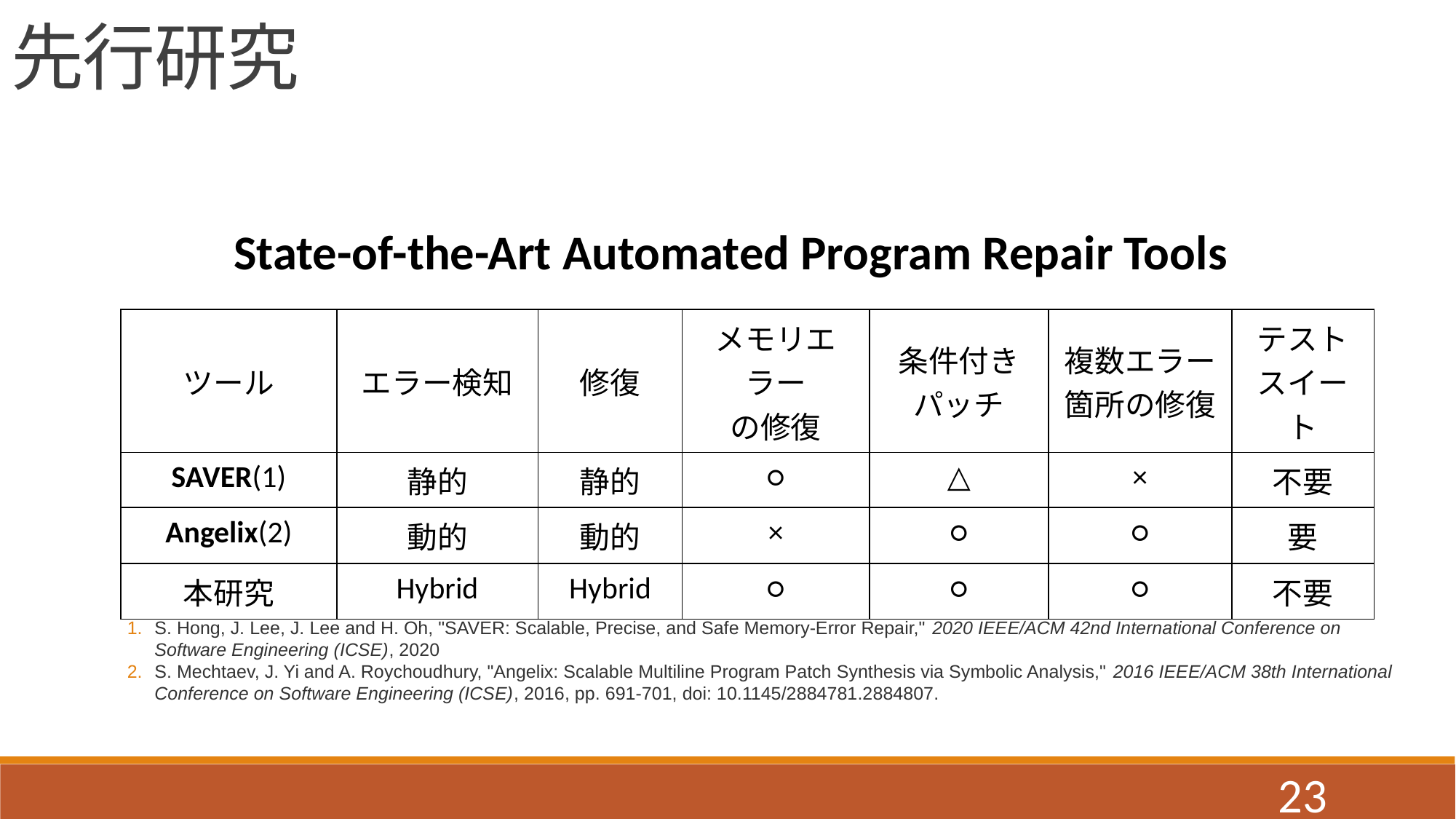

先行研究
State-of-the-Art Automated Program Repair Tools
| ツール | エラー検知 | 修復 | メモリエラー の修復 | 条件付きパッチ | 複数エラー箇所の修復 | テスト スイート |
| --- | --- | --- | --- | --- | --- | --- |
| SAVER(1) | 静的 | 静的 | ○ | △ | × | 不要 |
| Angelix(2) | 動的 | 動的 | × | ○ | ○ | 要 |
| 本研究 | Hybrid | Hybrid | ○ | ○ | ○ | 不要 |
S. Hong, J. Lee, J. Lee and H. Oh, "SAVER: Scalable, Precise, and Safe Memory-Error Repair," 2020 IEEE/ACM 42nd International Conference on Software Engineering (ICSE), 2020
S. Mechtaev, J. Yi and A. Roychoudhury, "Angelix: Scalable Multiline Program Patch Synthesis via Symbolic Analysis," 2016 IEEE/ACM 38th International Conference on Software Engineering (ICSE), 2016, pp. 691-701, doi: 10.1145/2884781.2884807.
23